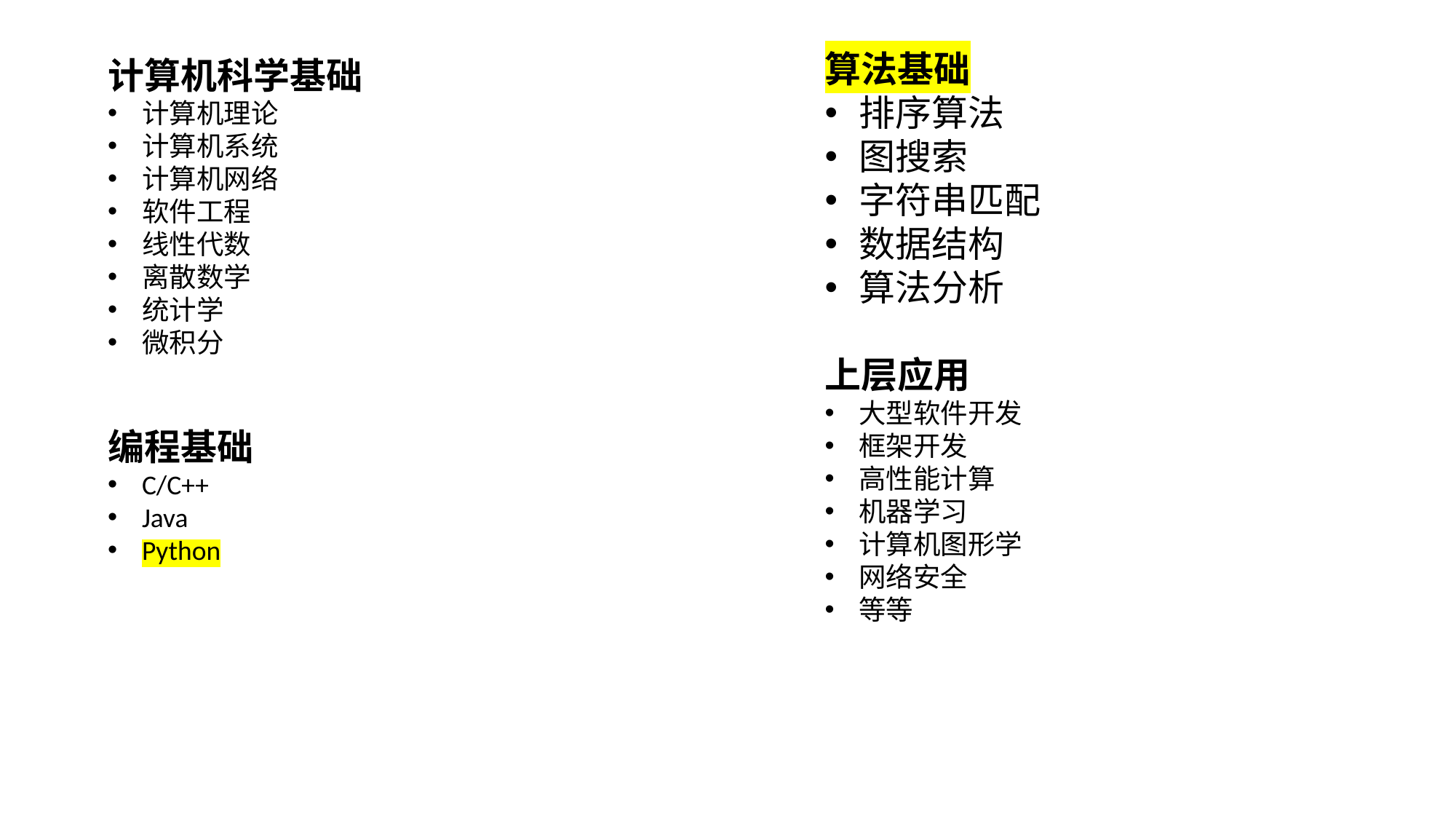

算法基础
排序算法
图搜索
字符串匹配
数据结构
算法分析

上层应用
大型软件开发
框架开发
高性能计算
机器学习
计算机图形学
网络安全
等等
计算机科学基础
计算机理论
计算机系统
计算机网络
软件工程
线性代数
离散数学
统计学
微积分

编程基础
C/C++
Java
Python